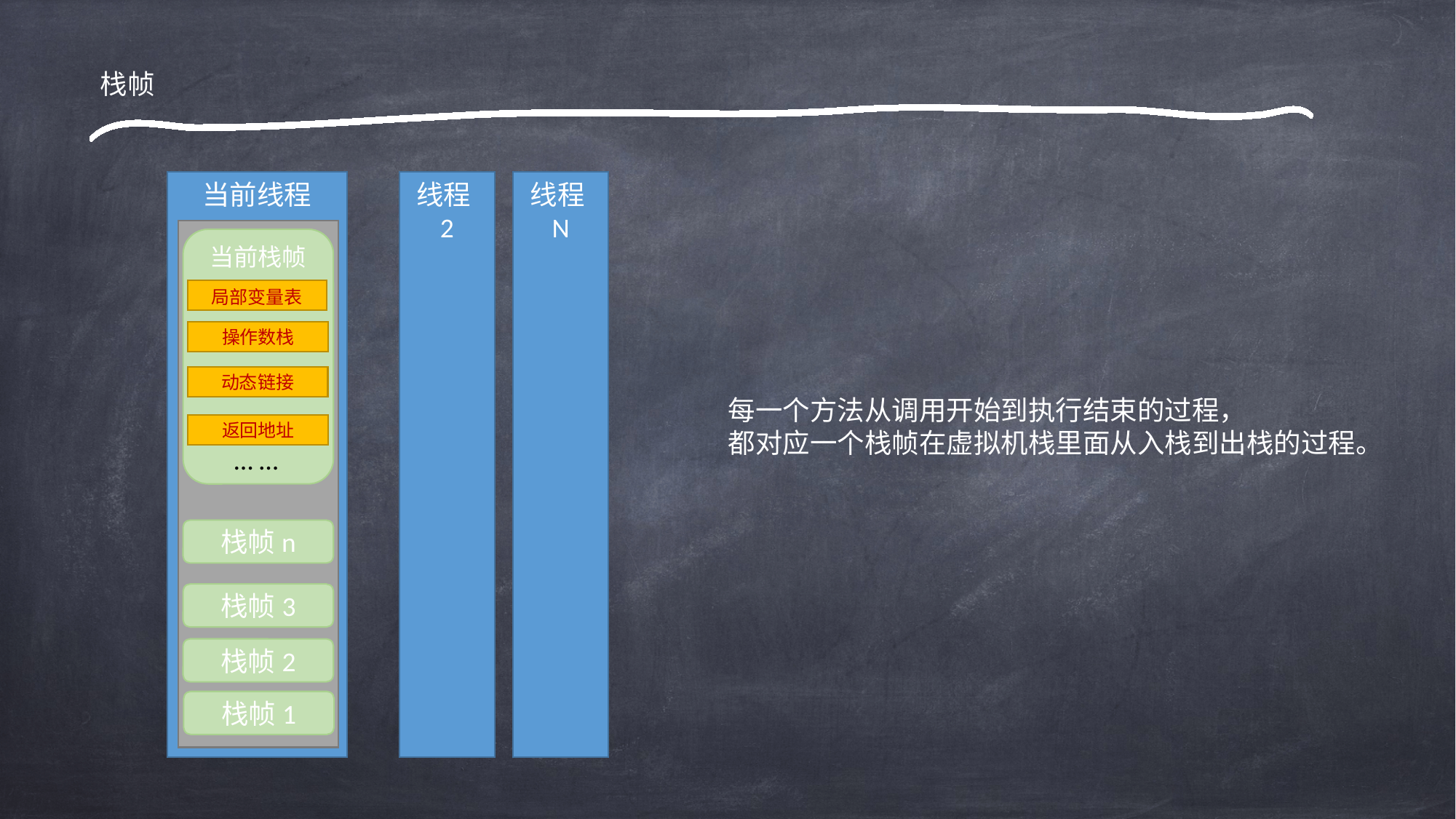

栈帧

当前线程
线程N
线程2

当前栈帧
局部变量表
操作数栈
动态链接
返回地址
每一个方法从调用开始到执行结束的过程，
都对应一个栈帧在虚拟机栈里面从入栈到出栈的过程。
… …
栈帧n
栈帧3
栈帧2
栈帧1